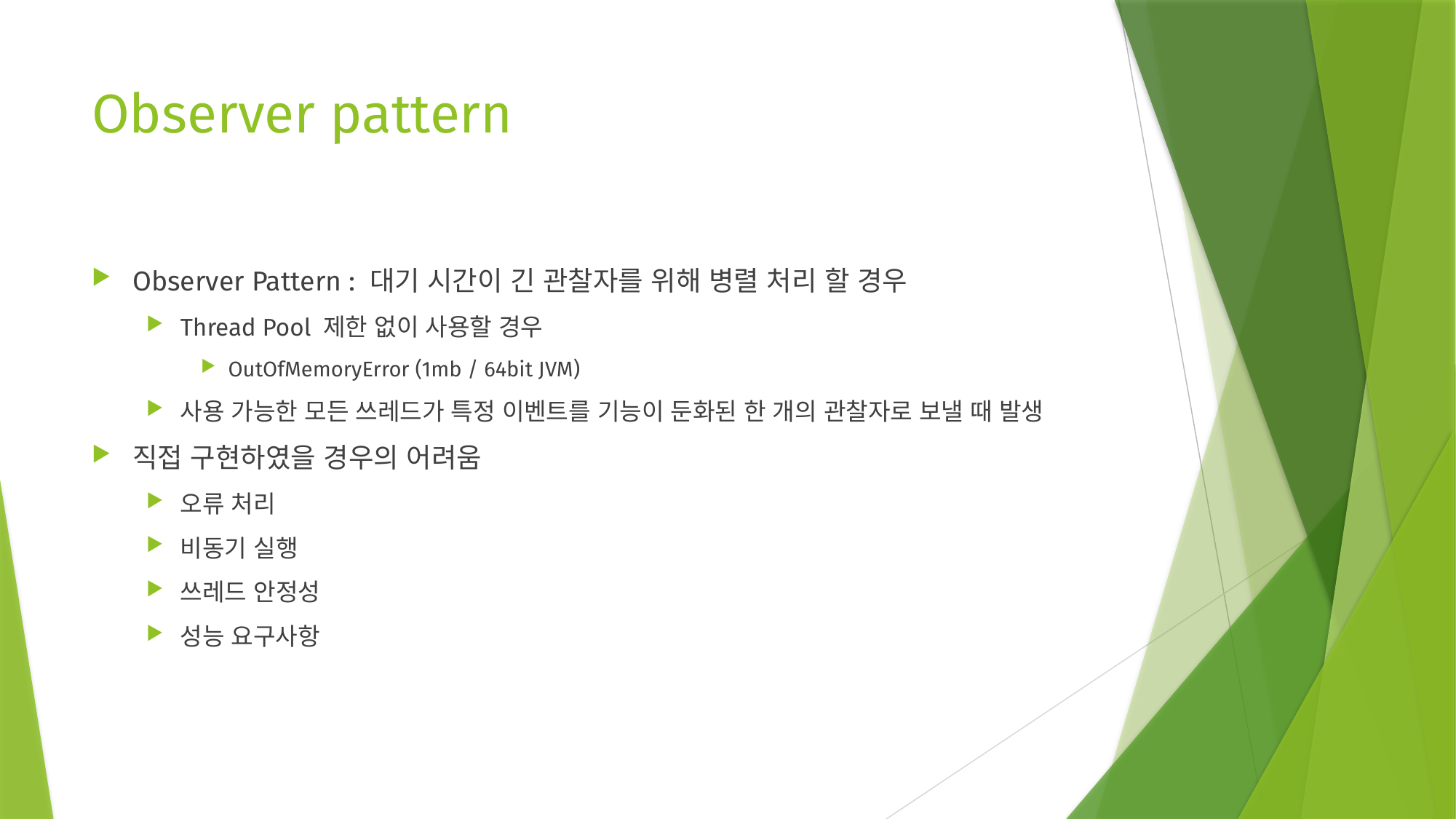

# Observer pattern
Observer Pattern : 대기 시간이 긴 관찰자를 위해 병렬 처리 할 경우
Thread Pool 제한 없이 사용할 경우
OutOfMemoryError (1mb / 64bit JVM)
사용 가능한 모든 쓰레드가 특정 이벤트를 기능이 둔화된 한 개의 관찰자로 보낼 때 발생
직접 구현하였을 경우의 어려움
오류 처리
비동기 실행
쓰레드 안정성
성능 요구사항